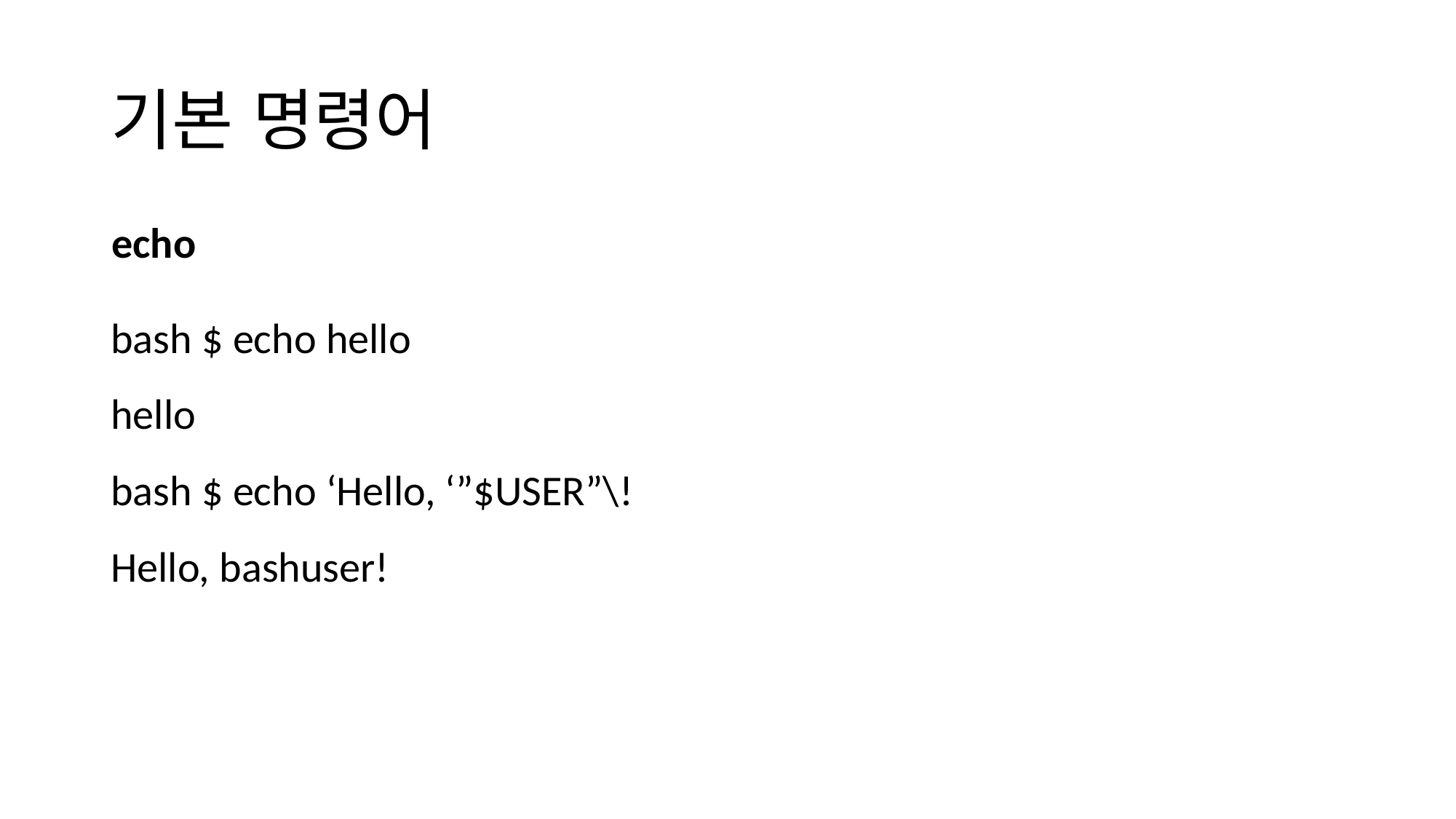

# 기본 명령어
echo
bash $ echo hello
hello
bash $ echo ‘Hello, ‘”$USER”\!
Hello, bashuser!